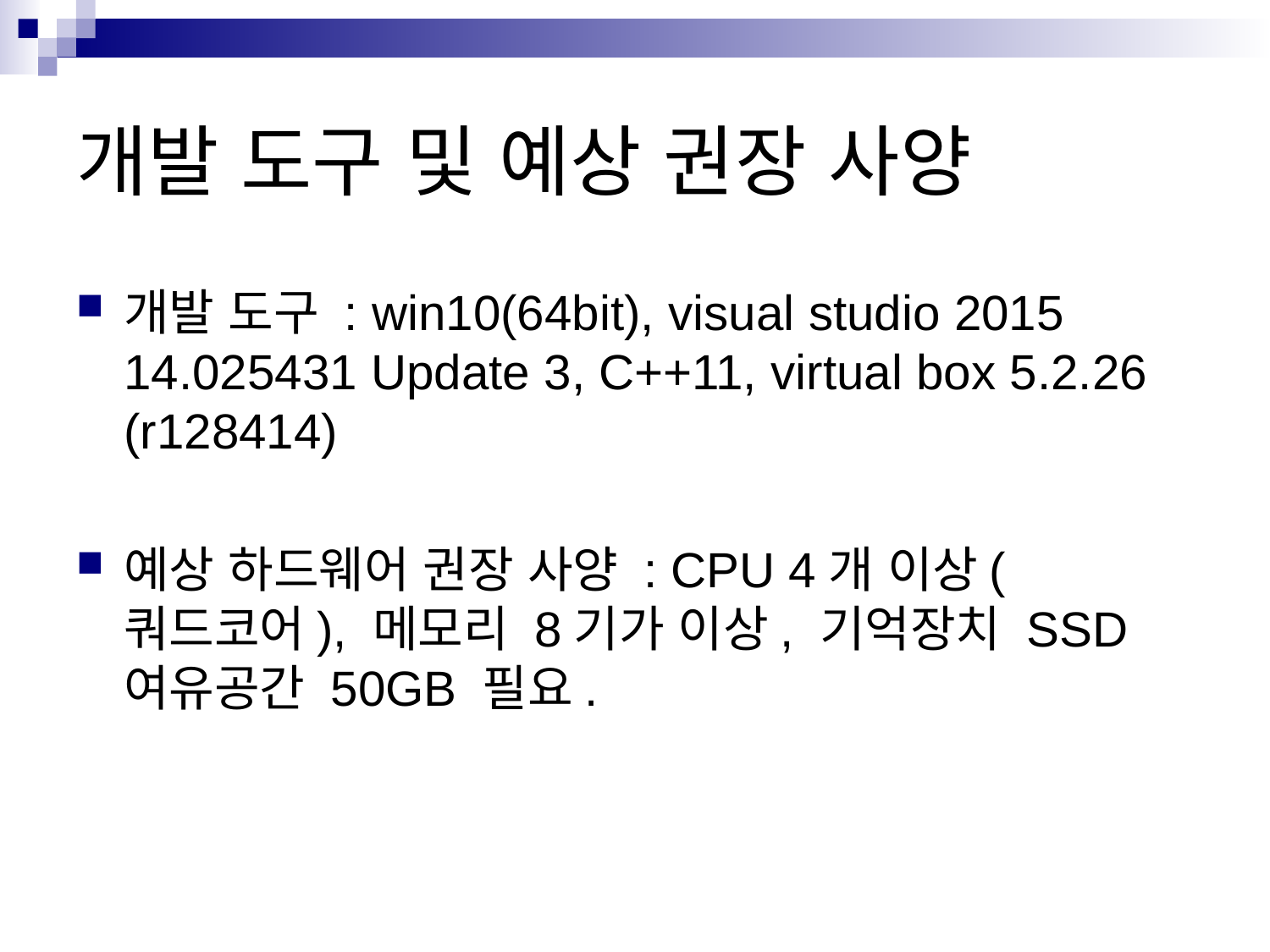

# 개발 도구 및 예상 권장 사양
개발 도구 : win10(64bit), visual studio 2015 14.025431 Update 3, C++11, virtual box 5.2.26 (r128414)

예상 하드웨어 권장 사양 : CPU 4개 이상(쿼드코어), 메모리 8기가 이상, 기억장치 SSD 여유공간 50GB 필요.